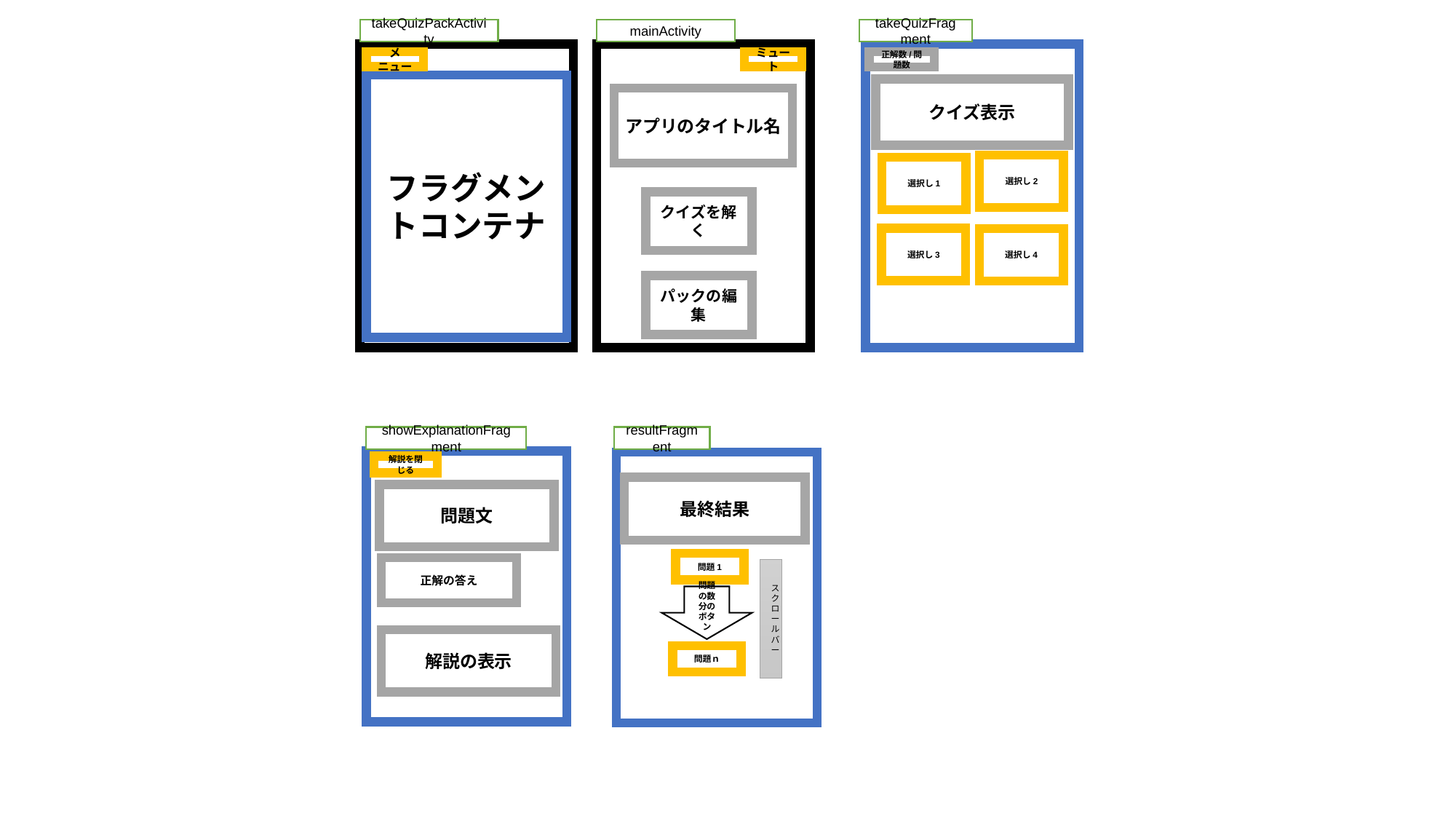

takeQuizPackActivity
mainActivity
takeQuizFragment

正解数/問題数
メニュー
ミュート
フラグメントコンテナ
クイズ表示
アプリのタイトル名
選択し2
選択し1
クイズを解く
選択し3
選択し4
パックの編集
showExplanationFragment
resultFragment

解説を閉じる
最終結果
問題文
問題1
正解の答え
スクロールバー
問題の数分のボタン
解説の表示
問題ｎ